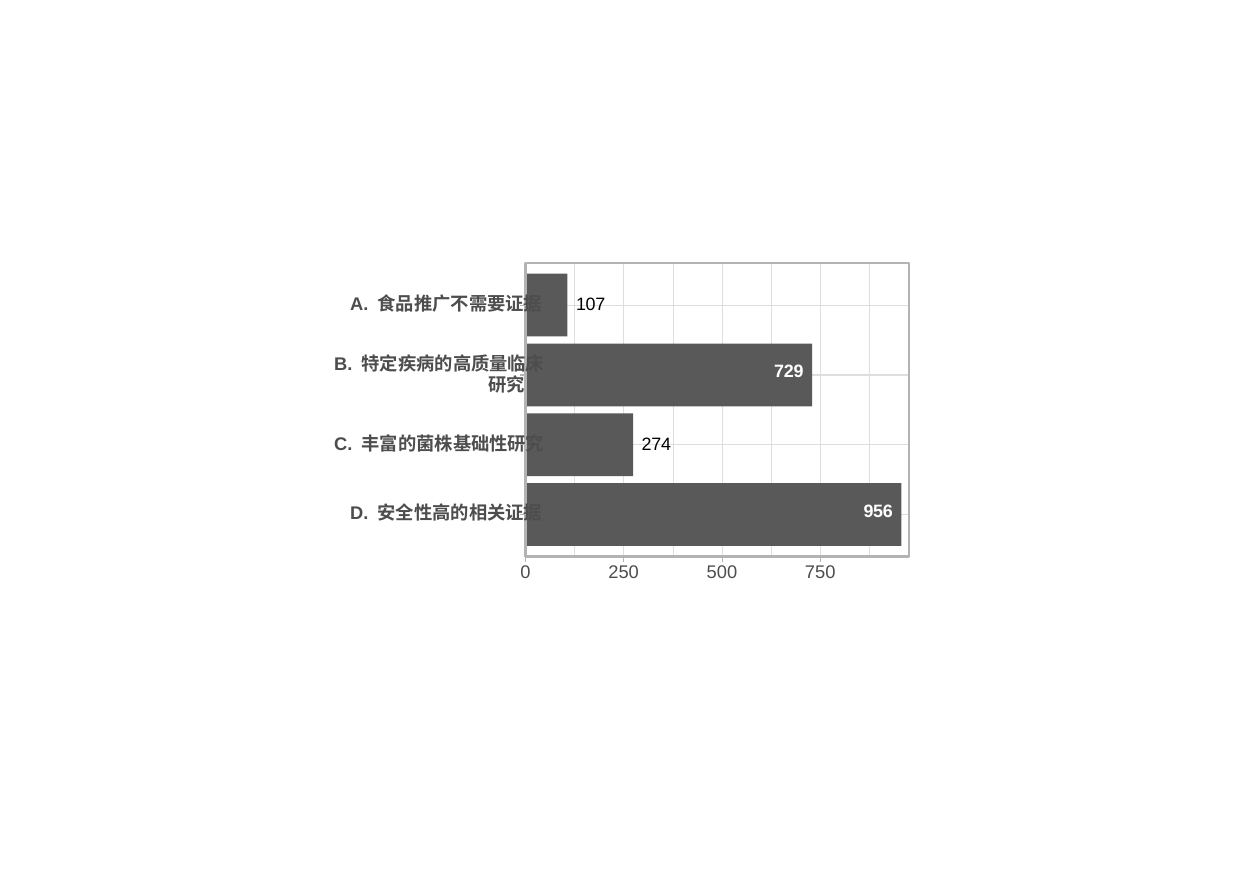

107
A. 食品推广不需要证据

B. 特定疾病的高质量临床
729

    研究

C. 丰富的菌株基础性研究
274

956
D. 安全性高的相关证据

0
250
500
750